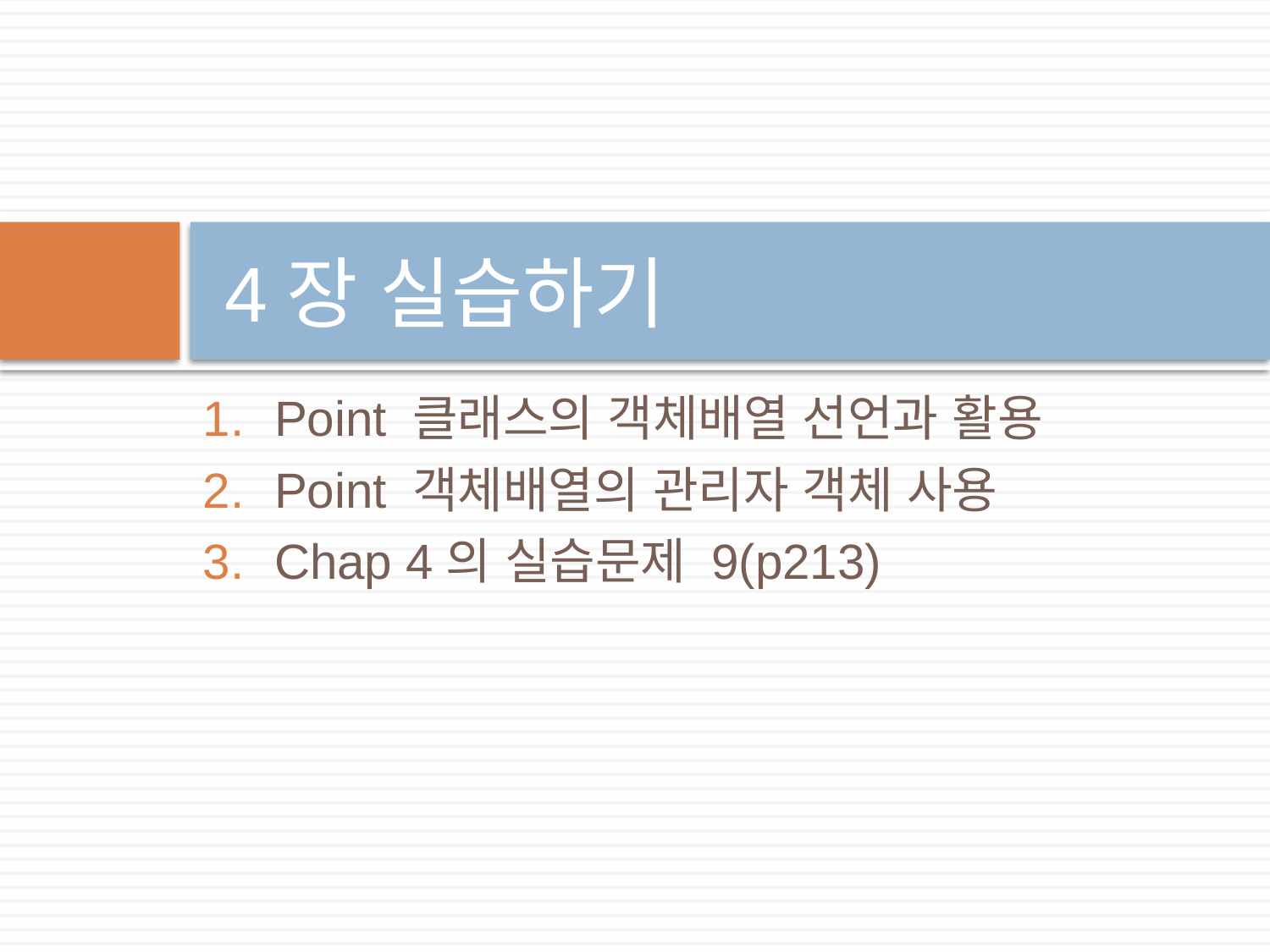

# 4장 실습하기

Point 클래스의 객체배열 선언과 활용
Point 객체배열의 관리자 객체 사용
Chap 4의 실습문제 9(p213)